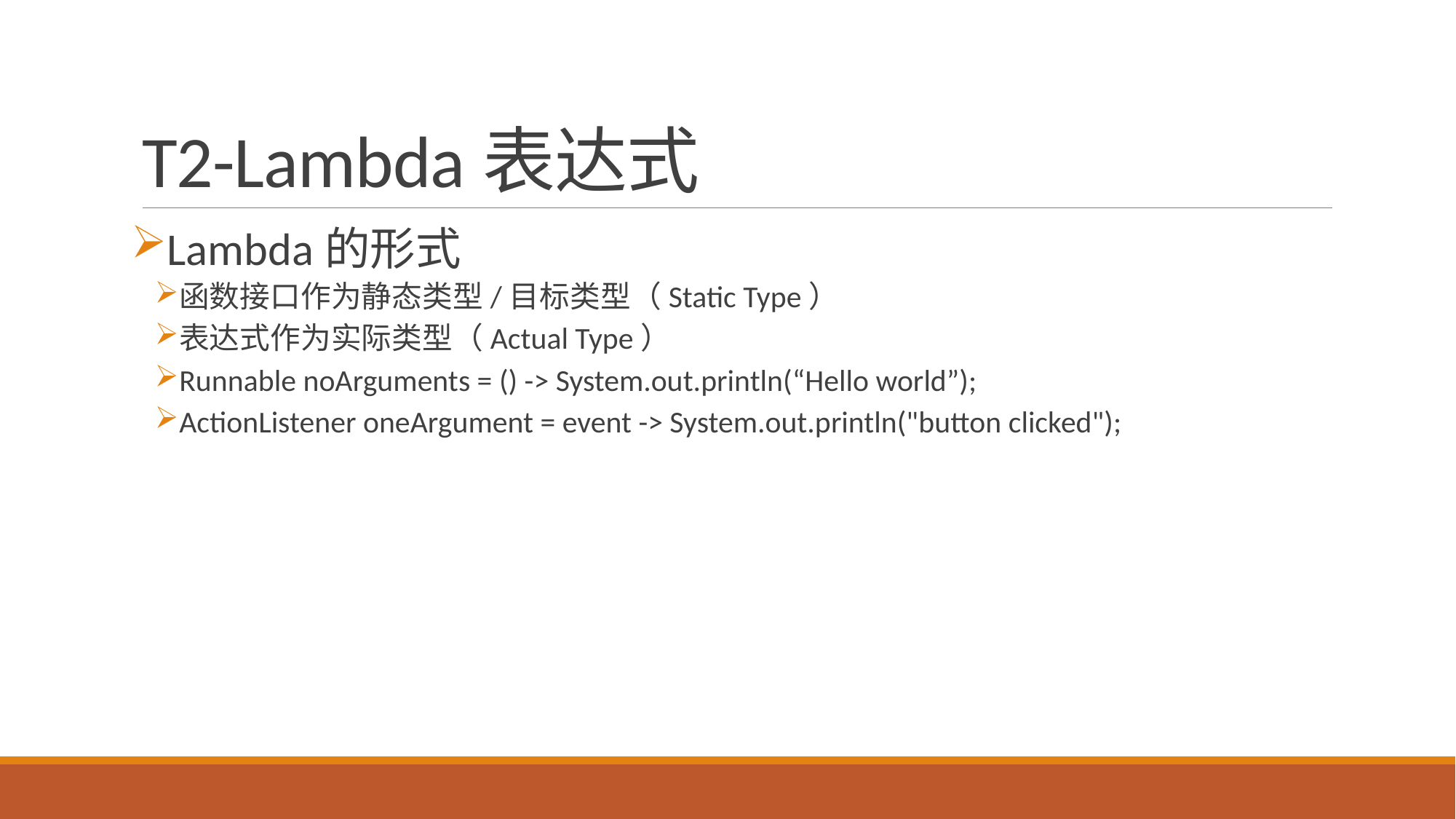

# T2-Lambda表达式
Lambda的形式
函数接口作为静态类型/目标类型（Static Type）
表达式作为实际类型（Actual Type）
Runnable noArguments = () -> System.out.println(“Hello world”);
ActionListener oneArgument = event -> System.out.println("button clicked");